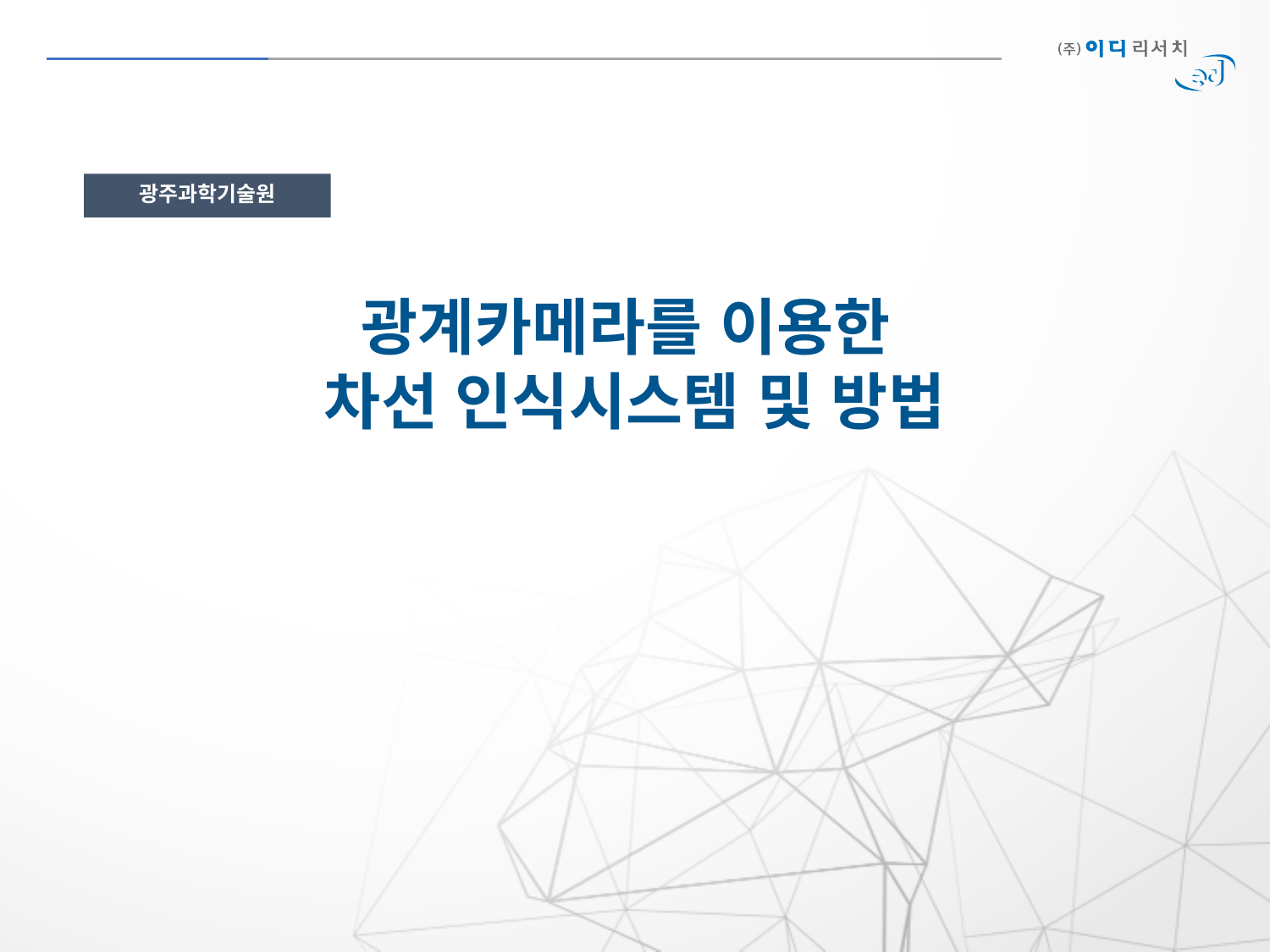

광주과학기술원

# 광계카메라를 이용한 차선 인식시스템 및 방법